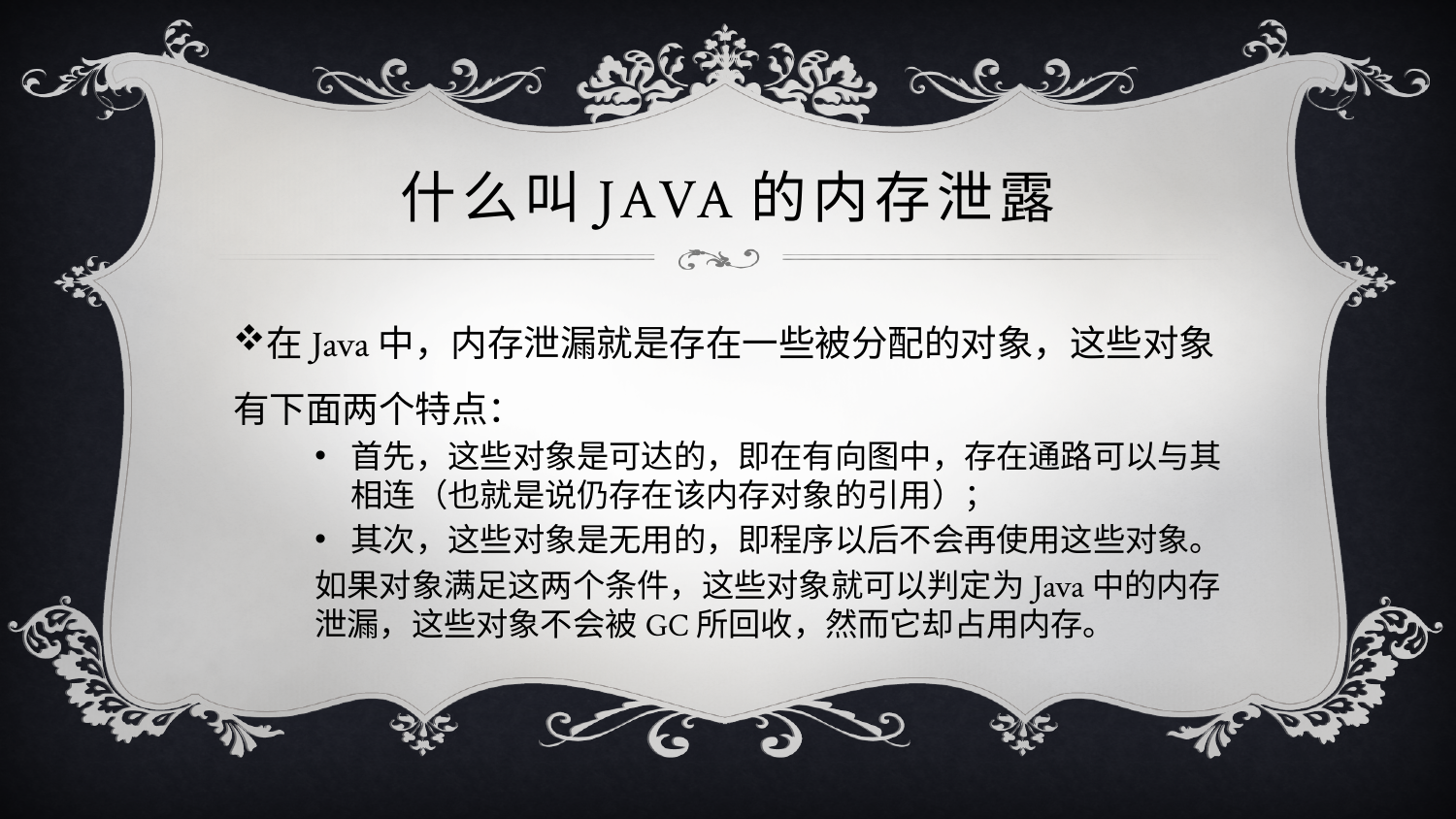

# 什么叫java的内存泄露
在Java中，内存泄漏就是存在一些被分配的对象，这些对象有下面两个特点：
首先，这些对象是可达的，即在有向图中，存在通路可以与其相连（也就是说仍存在该内存对象的引用）；
其次，这些对象是无用的，即程序以后不会再使用这些对象。
如果对象满足这两个条件，这些对象就可以判定为Java中的内存泄漏，这些对象不会被GC所回收，然而它却占用内存。